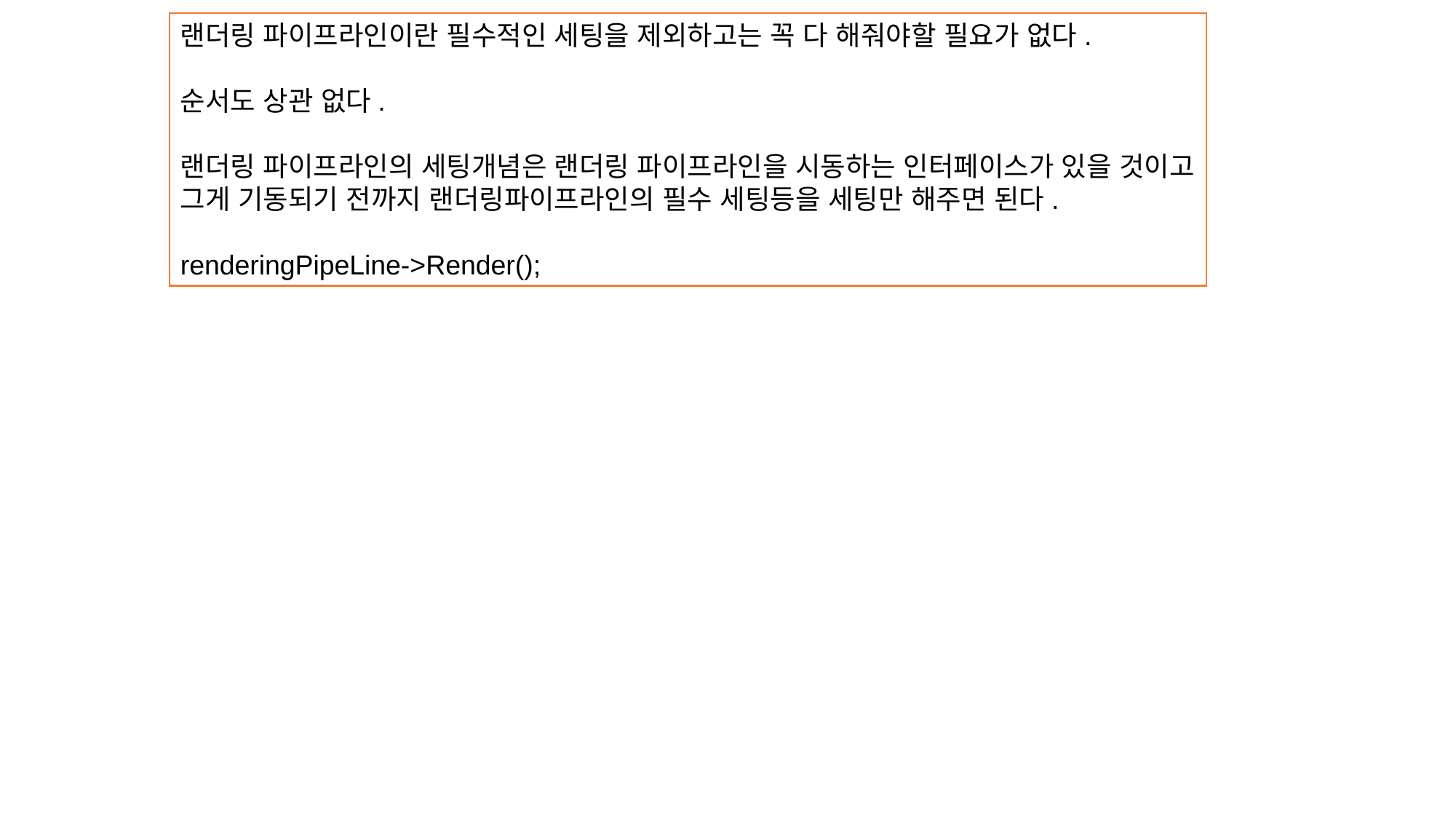

랜더링 파이프라인이란 필수적인 세팅을 제외하고는 꼭 다 해줘야할 필요가 없다.

순서도 상관 없다.

랜더링 파이프라인의 세팅개념은 랜더링 파이프라인을 시동하는 인터페이스가 있을 것이고
그게 기동되기 전까지 랜더링파이프라인의 필수 세팅등을 세팅만 해주면 된다.

renderingPipeLine->Render();